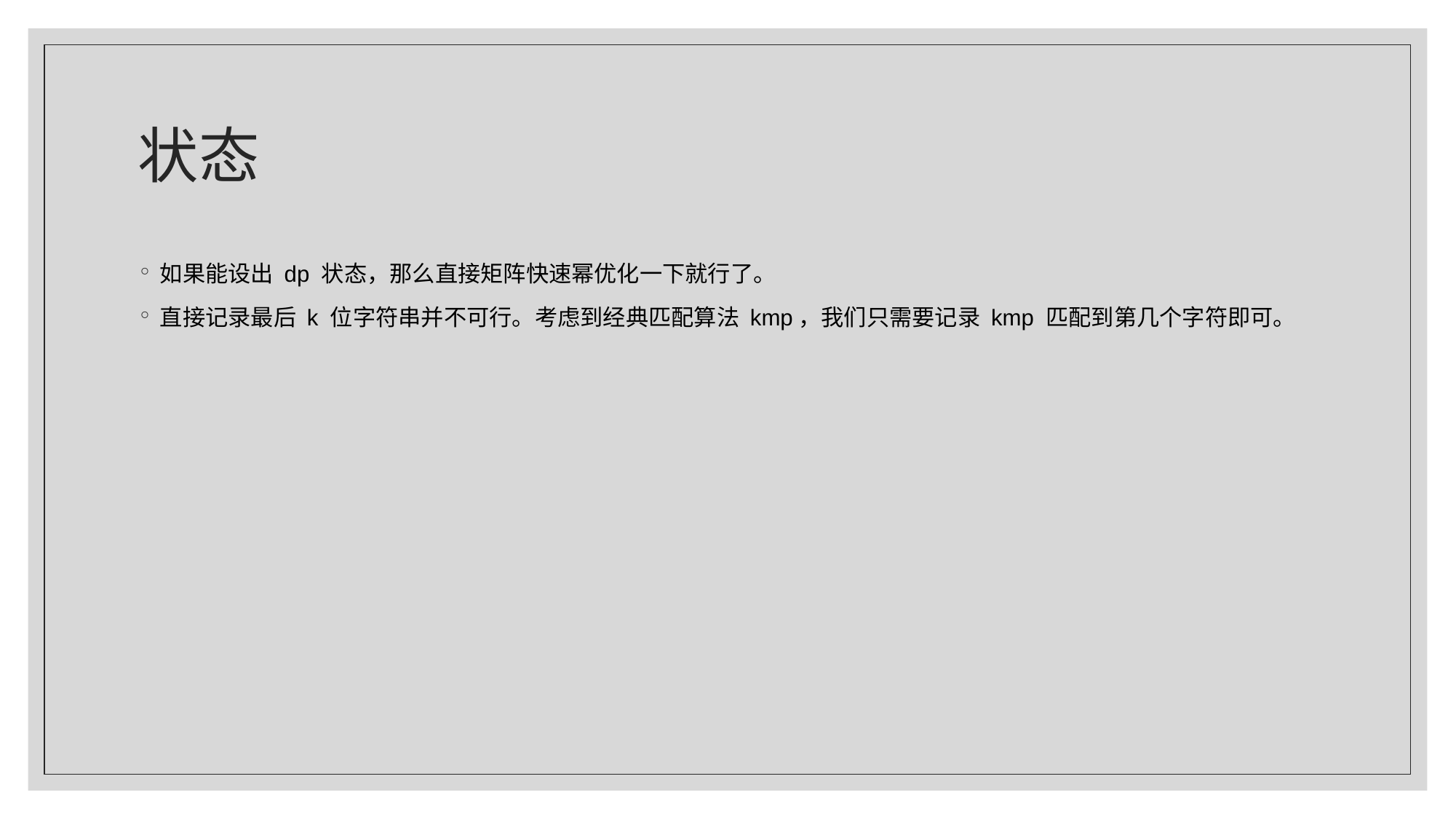

# 状态
如果能设出 dp 状态，那么直接矩阵快速幂优化一下就行了。
直接记录最后 k 位字符串并不可行。考虑到经典匹配算法 kmp，我们只需要记录 kmp 匹配到第几个字符即可。